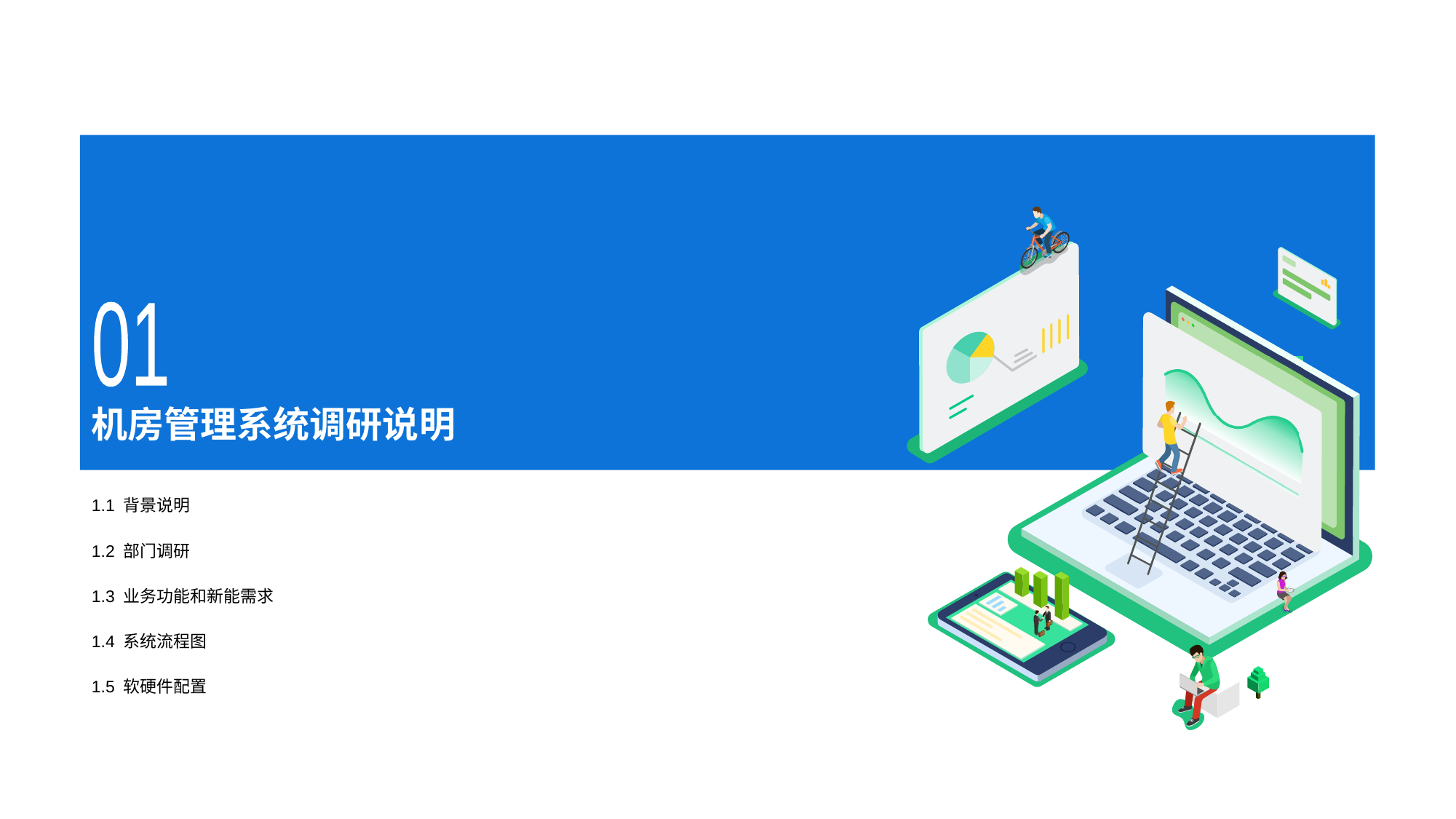

01
# 机房管理系统调研说明
1.1 背景说明
1.2 部门调研
1.3 业务功能和新能需求
1.4 系统流程图
1.5 软硬件配置